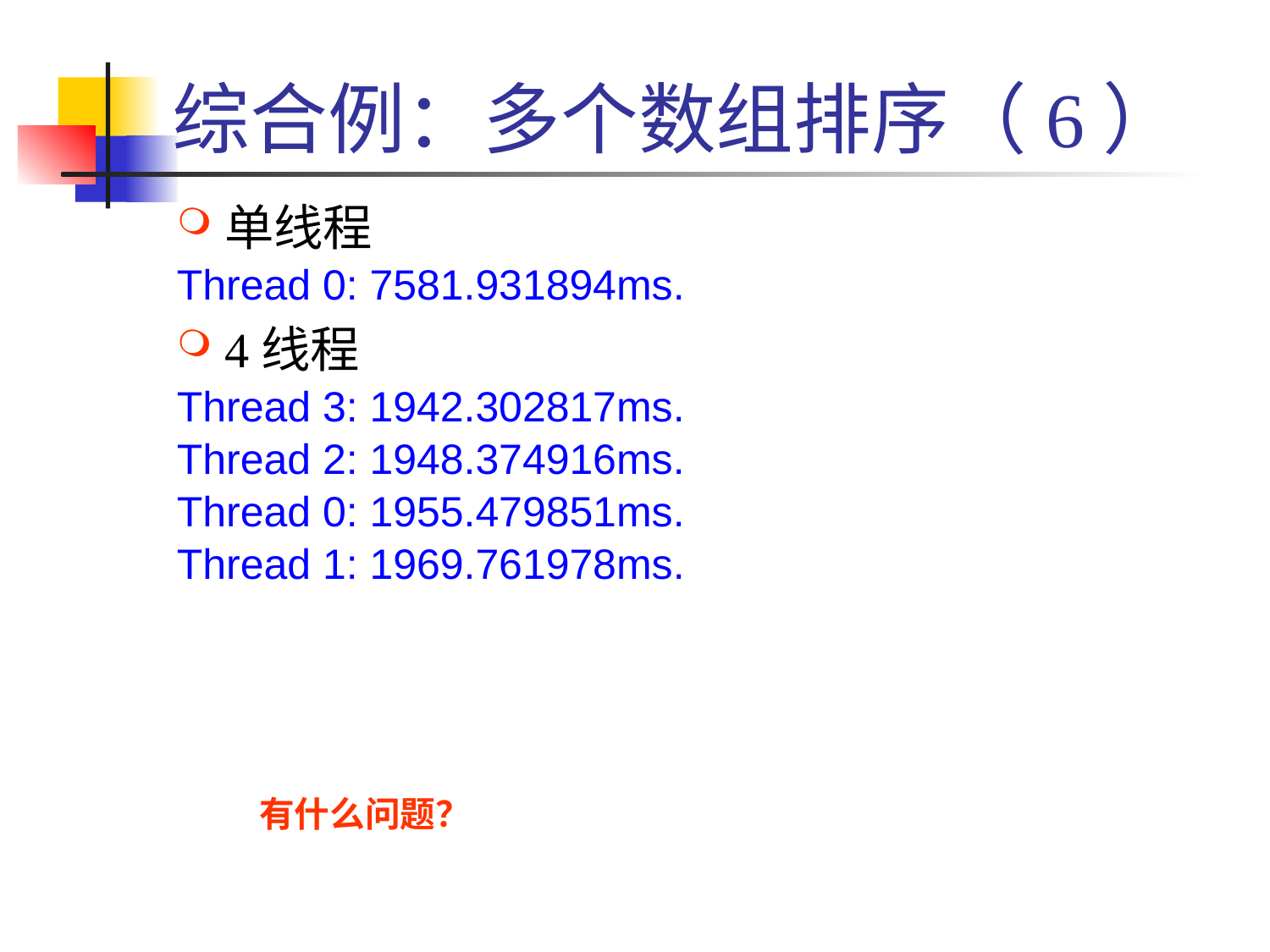

# 综合例：多个数组排序（6）
单线程
Thread 0: 7581.931894ms.
4线程
Thread 3: 1942.302817ms.
Thread 2: 1948.374916ms.
Thread 0: 1955.479851ms.
Thread 1: 1969.761978ms.

有什么问题？